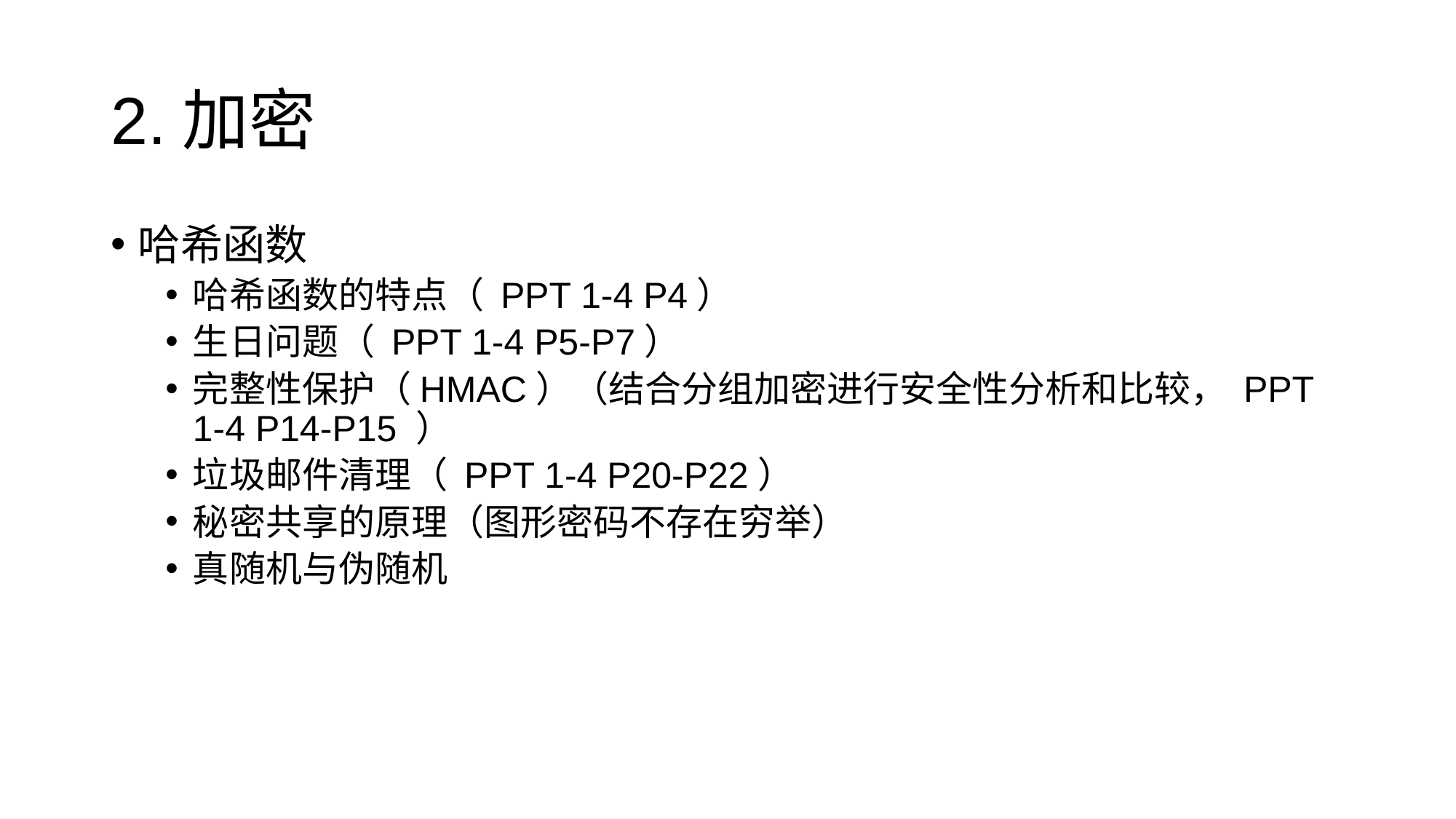

# 2.加密
哈希函数
哈希函数的特点（ PPT 1-4 P4）
生日问题（ PPT 1-4 P5-P7）
完整性保护（HMAC）（结合分组加密进行安全性分析和比较， PPT 1-4 P14-P15 ）
垃圾邮件清理（ PPT 1-4 P20-P22）
秘密共享的原理（图形密码不存在穷举）
真随机与伪随机